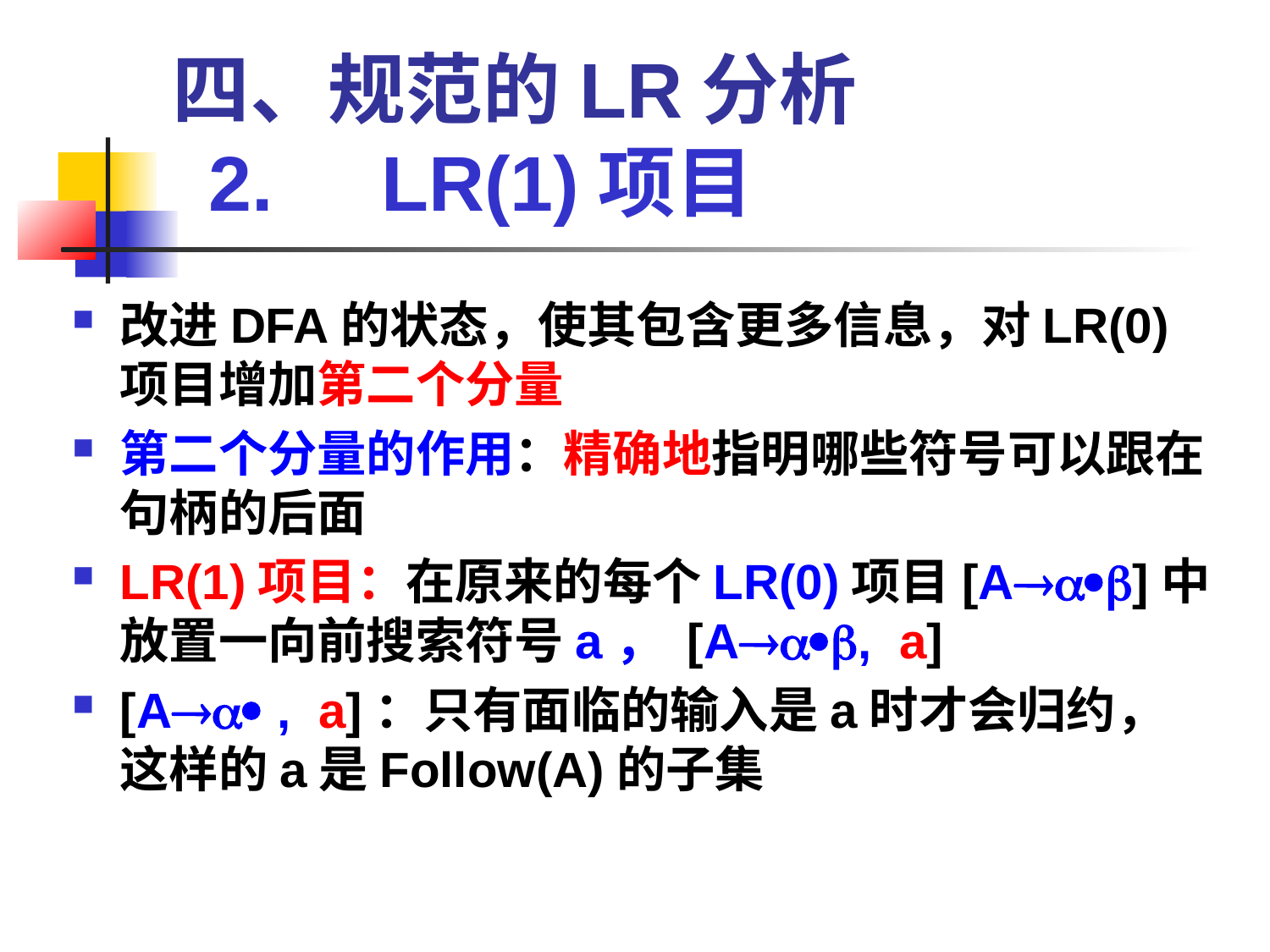

四、规范的LR分析
 2.     LR(1)项目
改进DFA的状态，使其包含更多信息，对LR(0)项目增加第二个分量
第二个分量的作用：精确地指明哪些符号可以跟在句柄的后面
LR(1)项目：在原来的每个LR(0)项目[A→α•β]中放置一向前搜索符号a， [A→α•β,  a]
[A→α• ,  a]：只有面临的输入是a时才会归约，这样的a是Follow(A)的子集